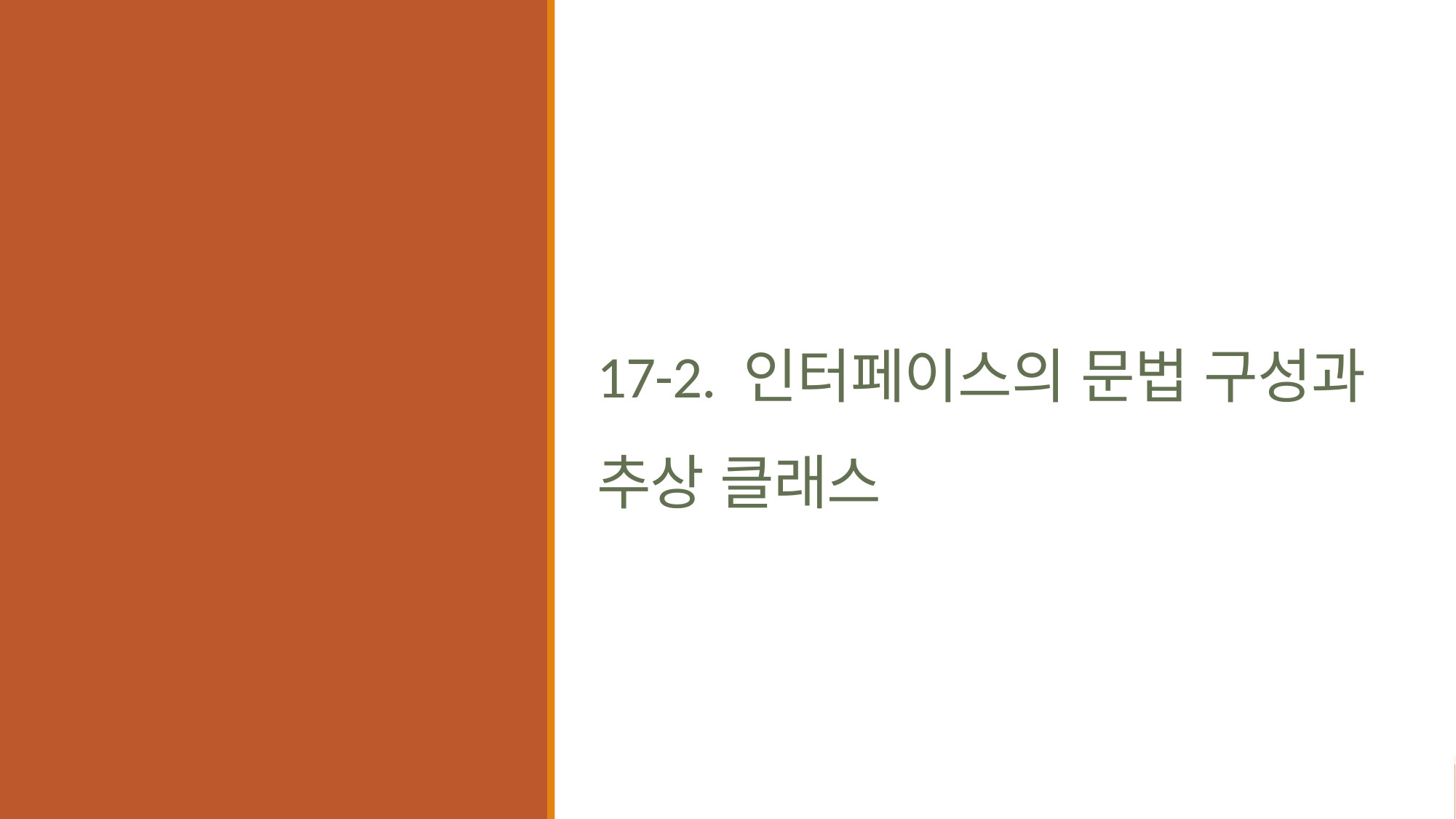

# 17-2. 인터페이스의 문법 구성과 추상 클래스